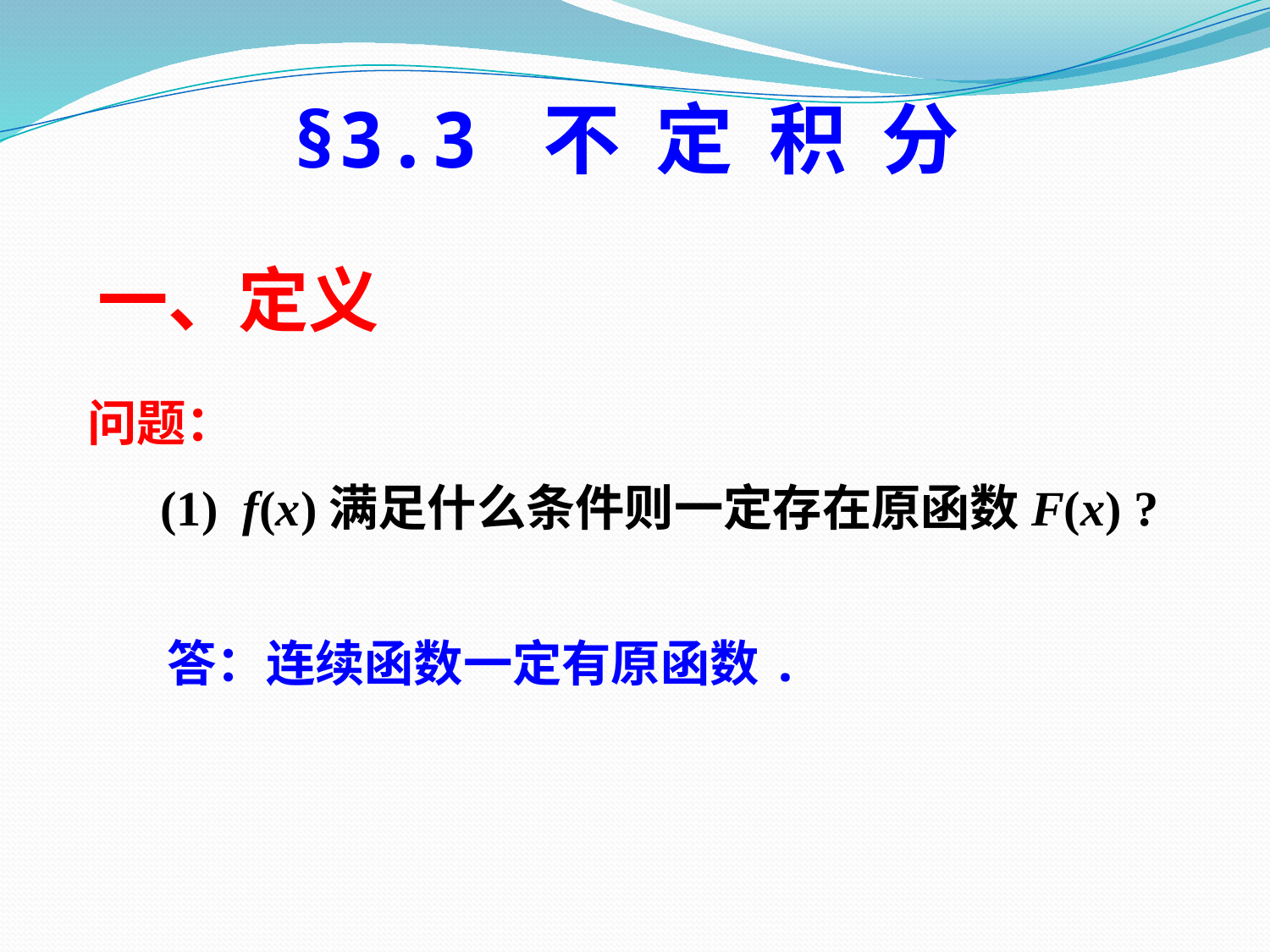

§3.3 不  定  积  分
一、定义
问题：
(1)  f(x)满足什么条件则一定存在原函数F(x) ?
答：连续函数一定有原函数.